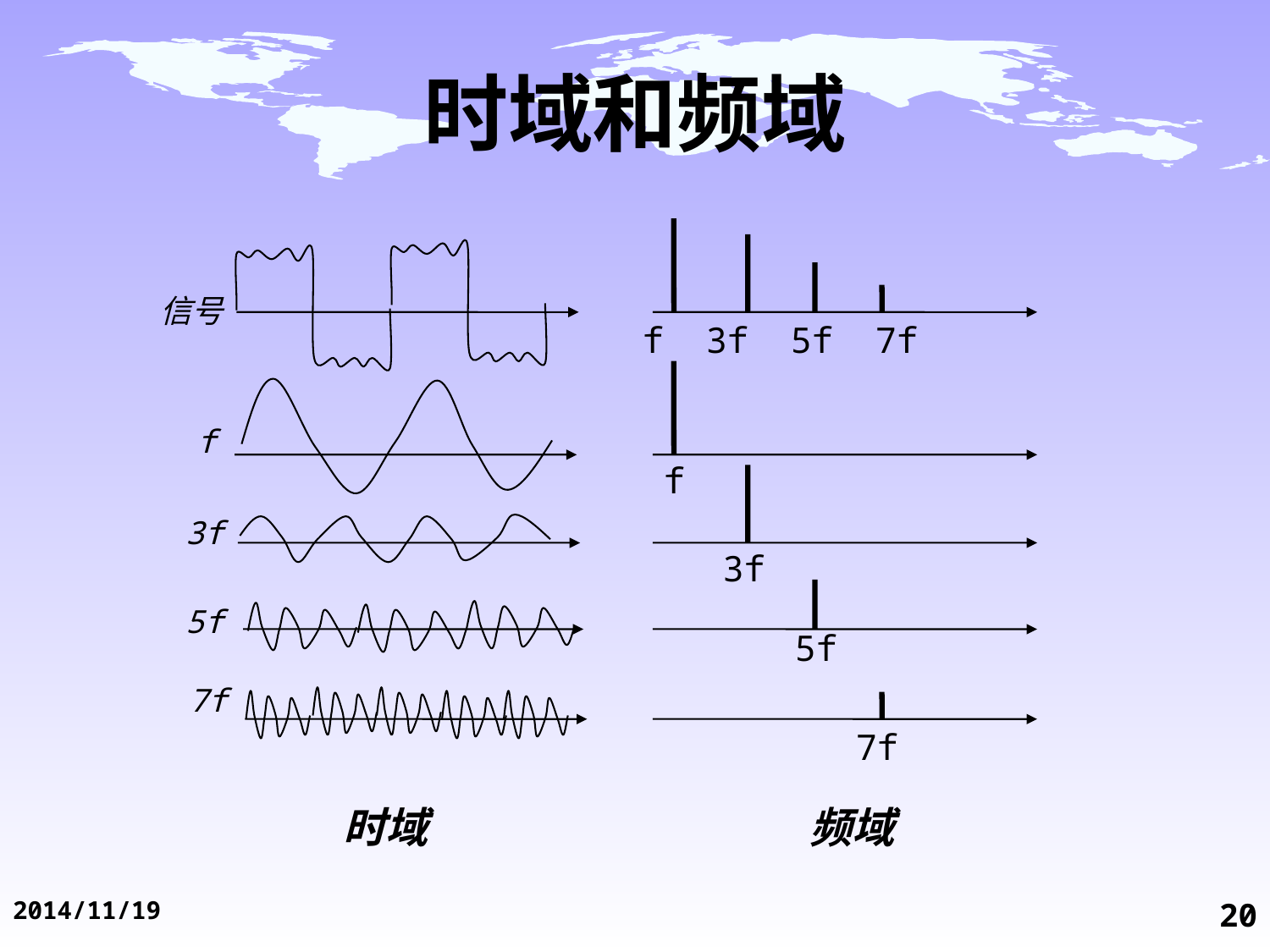

# 时域和频域

信号

f

3f

5f

7f

f  3f  5f  7f

f

3f

5f

7f
时域
频域
2014/11/19
20